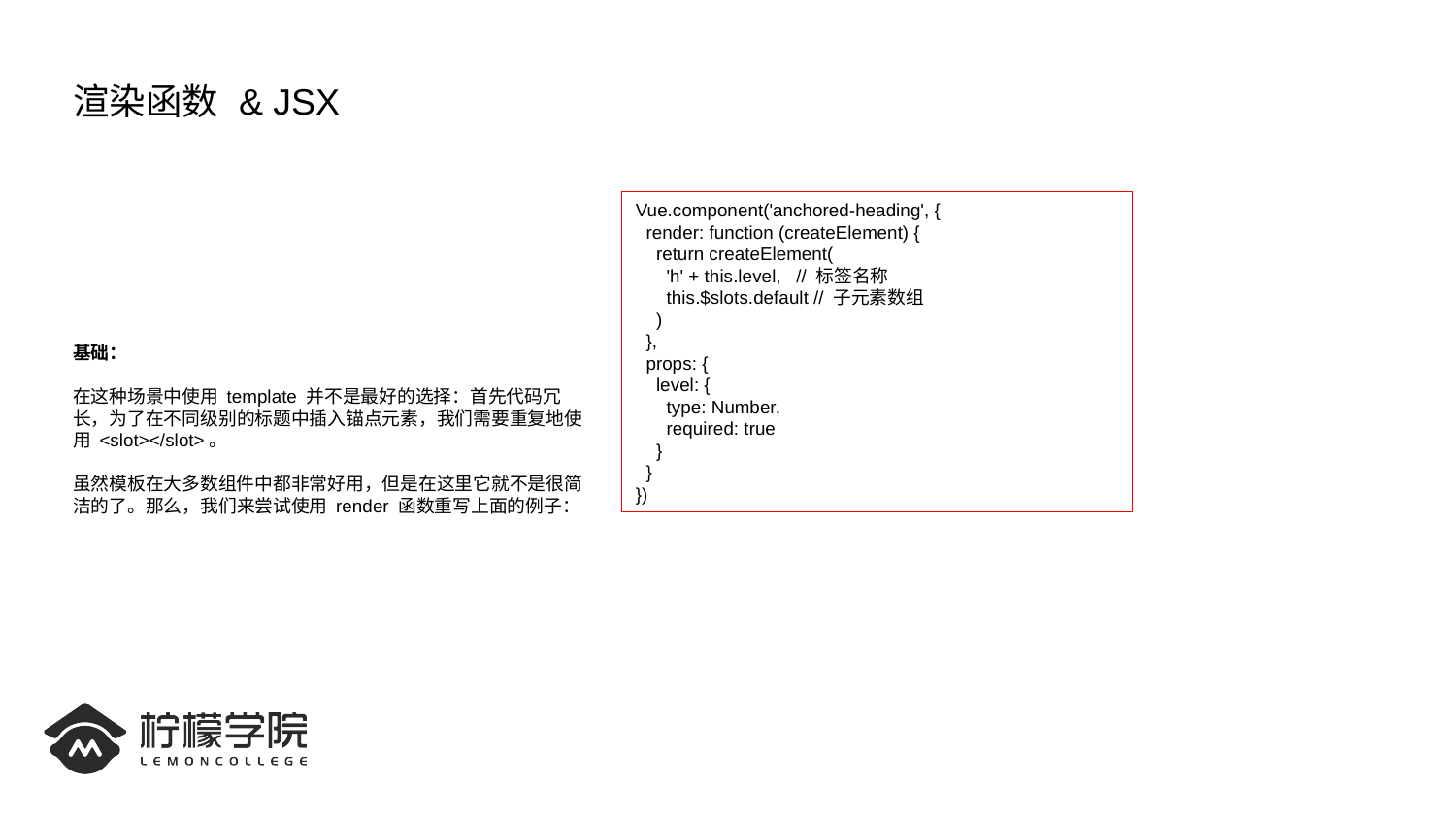

# 渲染函数 & JSX
基础：

在这种场景中使用 template 并不是最好的选择：首先代码冗长，为了在不同级别的标题中插入锚点元素，我们需要重复地使用 <slot></slot>。

虽然模板在大多数组件中都非常好用，但是在这里它就不是很简洁的了。那么，我们来尝试使用 render 函数重写上面的例子：
Vue.component('anchored-heading', {
  render: function (createElement) {
    return createElement(
      'h' + this.level,   // 标签名称
      this.$slots.default // 子元素数组
    )
  },
  props: {
    level: {
      type: Number,
      required: true
    }
  }
})